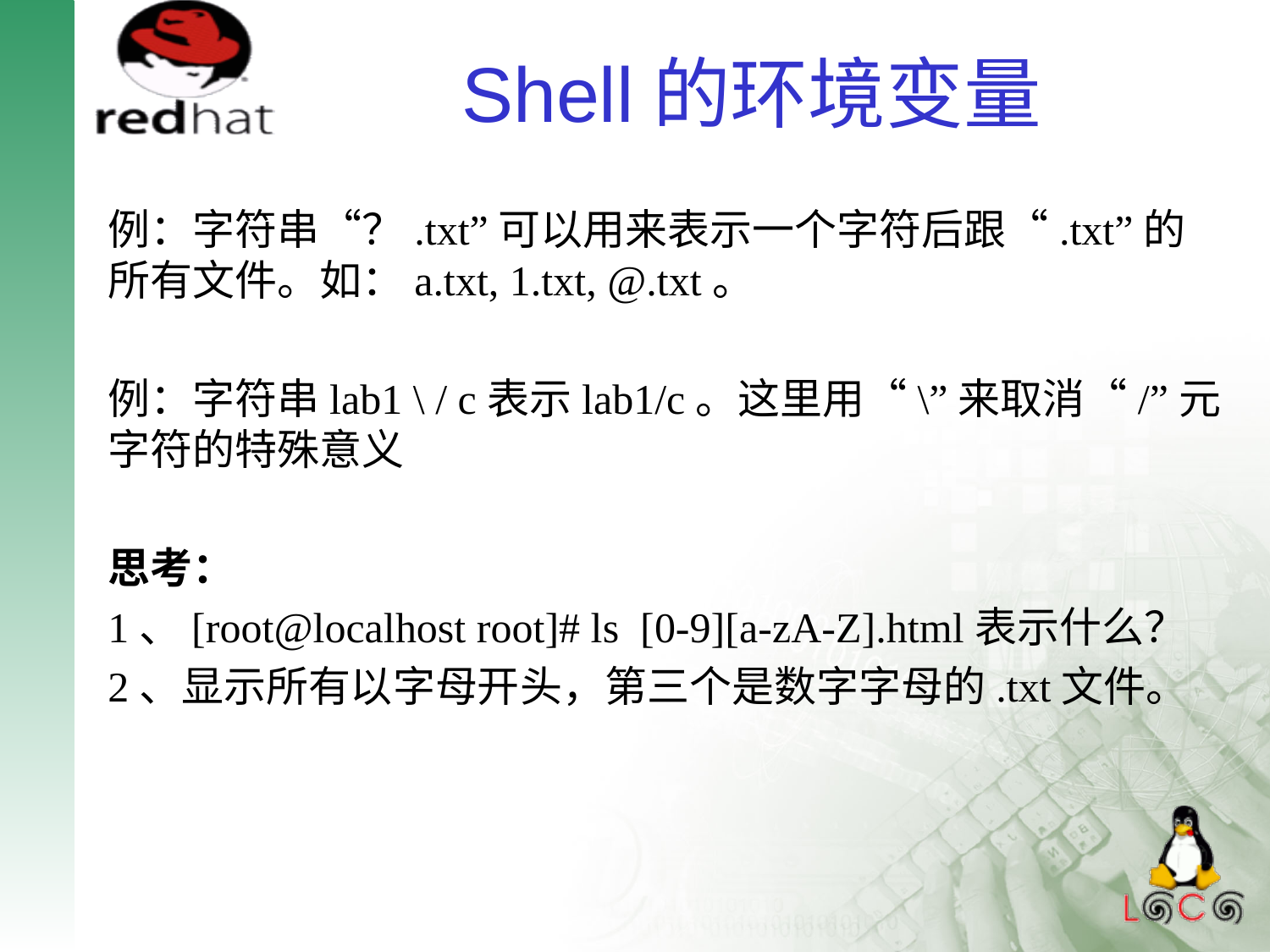

# Shell的环境变量
例：字符串“？.txt”可以用来表示一个字符后跟“.txt”的所有文件。如：a.txt, 1.txt, @.txt。

例：字符串lab1 \ / c表示lab1/c。这里用“\”来取消“/”元字符的特殊意义

思考：
1、[root@localhost root]# ls  [0-9][a-zA-Z].html表示什么？
2、显示所有以字母开头，第三个是数字字母的.txt文件。